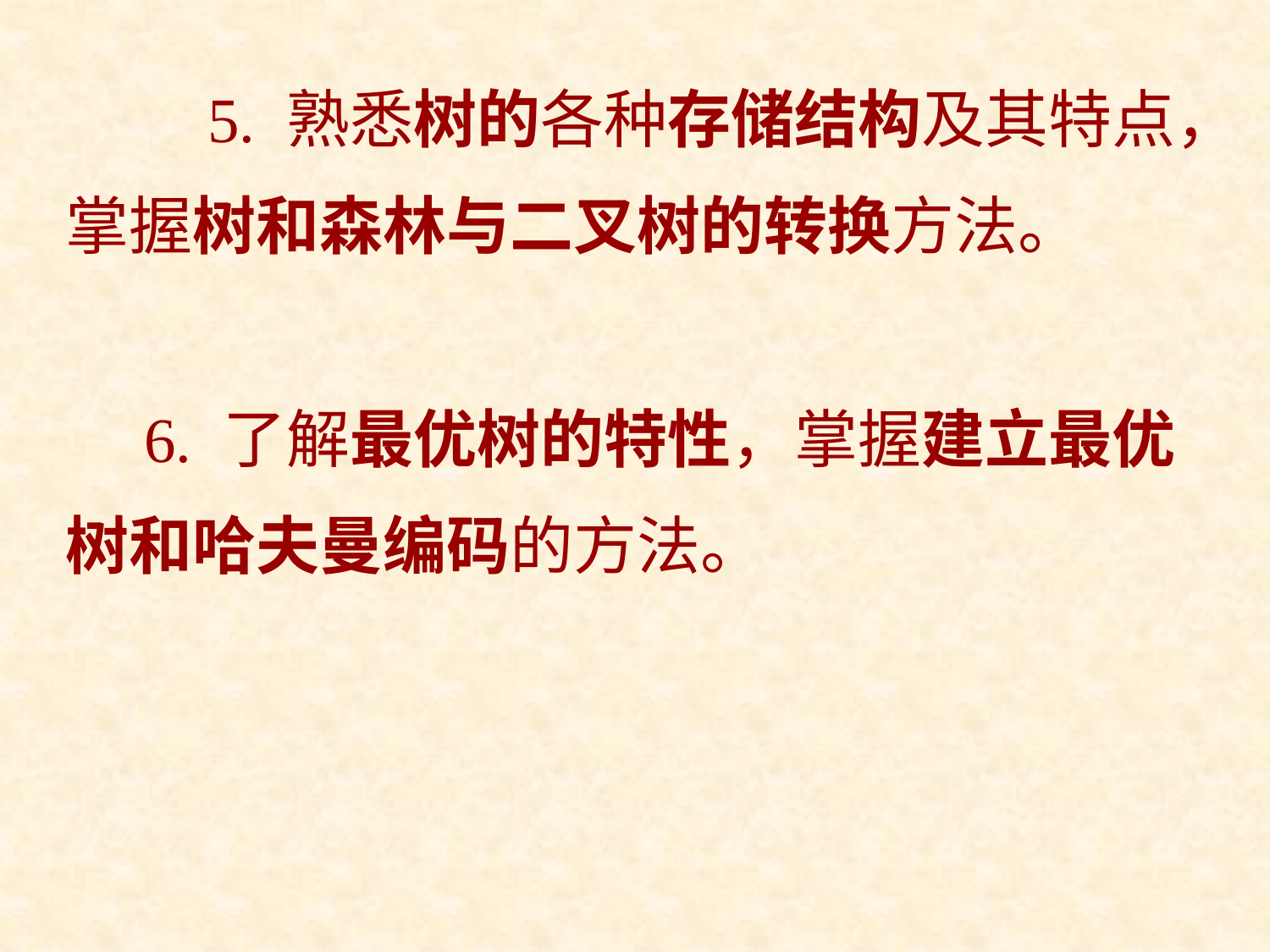

5. 熟悉树的各种存储结构及其特点，掌握树和森林与二叉树的转换方法。

　6. 了解最优树的特性，掌握建立最优树和哈夫曼编码的方法。